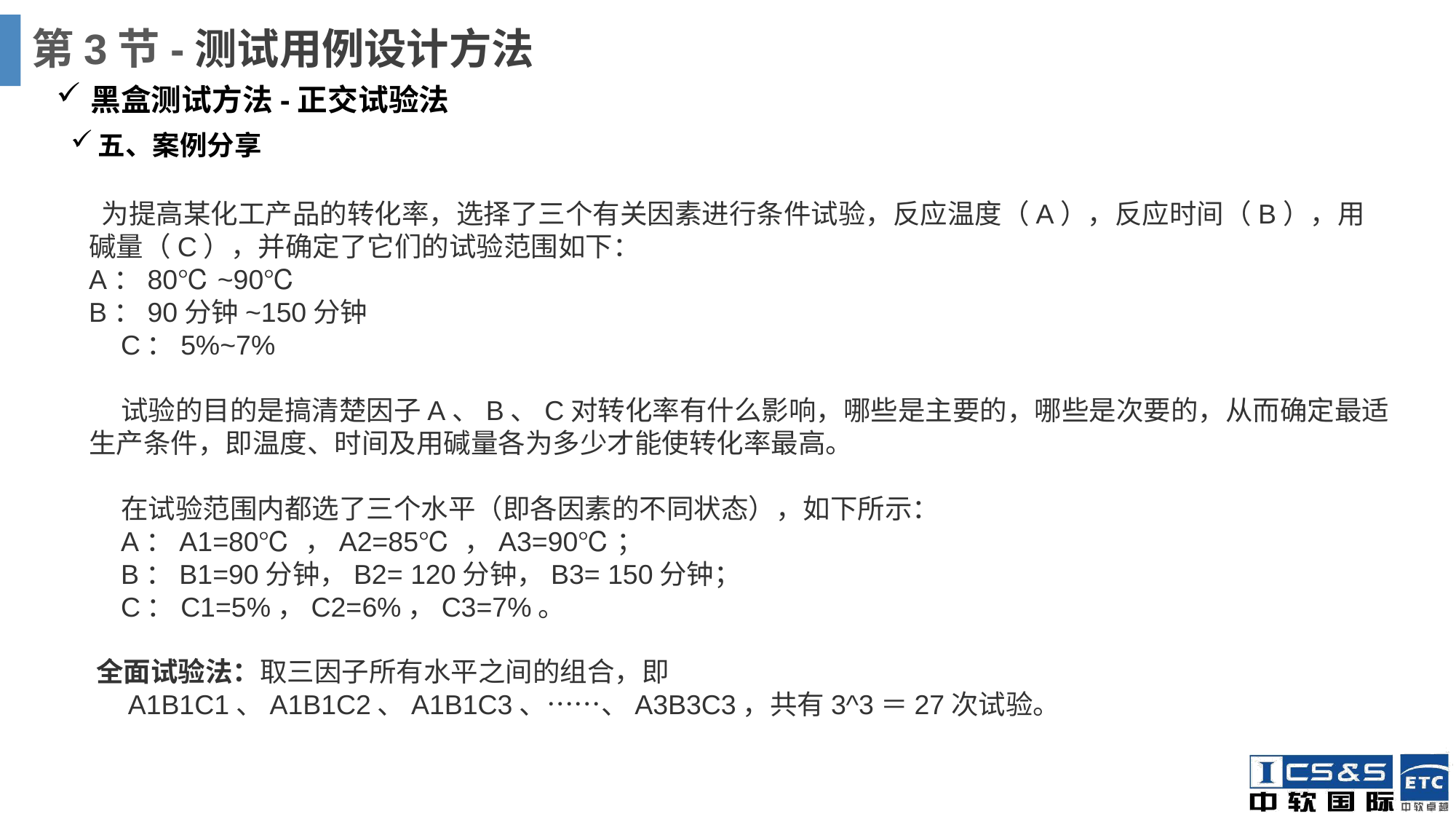

# 第3节-测试用例设计方法
黑盒测试方法-正交试验法
五、案例分享
 为提高某化工产品的转化率，选择了三个有关因素进行条件试验，反应温度（A），反应时间（B），用碱量（C），并确定了它们的试验范围如下：A：80℃ ~90℃B：90分钟~150分钟C：5%~7%
试验的目的是搞清楚因子A、B、C对转化率有什么影响，哪些是主要的，哪些是次要的，从而确定最适生产条件，即温度、时间及用碱量各为多少才能使转化率最高。
在试验范围内都选了三个水平（即各因素的不同状态），如下所示：A：A1=80℃ ，A2=85℃ ，A3=90℃；B：B1=90分钟，B2= 120分钟，B3= 150分钟；C：C1=5%，C2=6%，C3=7%。
全面试验法：取三因子所有水平之间的组合，即A1B1C1、A1B1C2、A1B1C3、……、A3B3C3，共有3^3＝27次试验。